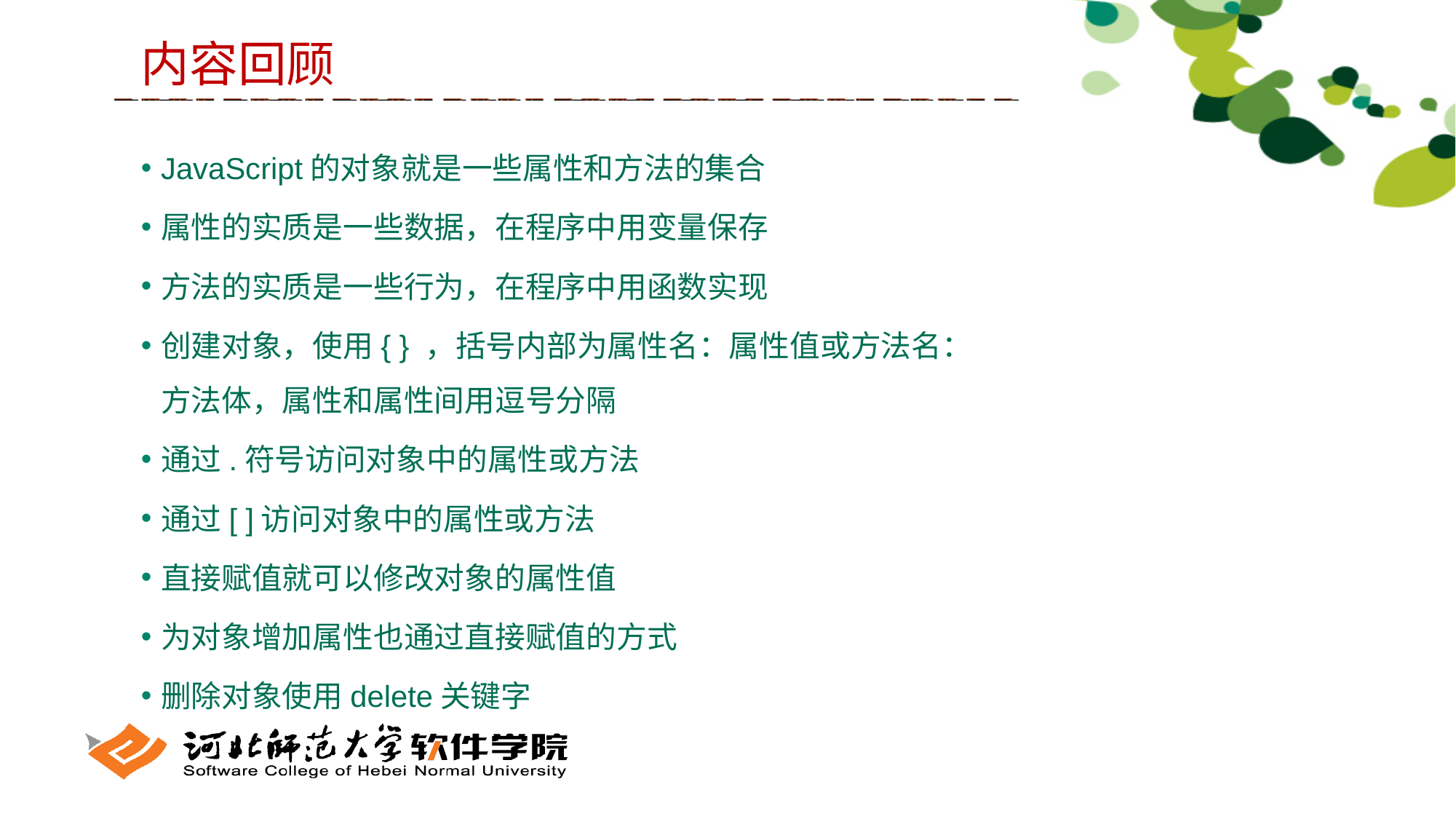

内容回顾
JavaScript的对象就是一些属性和方法的集合
属性的实质是一些数据，在程序中用变量保存
方法的实质是一些行为，在程序中用函数实现
创建对象，使用{ } ，括号内部为属性名：属性值或方法名：方法体，属性和属性间用逗号分隔
通过.符号访问对象中的属性或方法
通过[ ]访问对象中的属性或方法
直接赋值就可以修改对象的属性值
为对象增加属性也通过直接赋值的方式
删除对象使用delete关键字